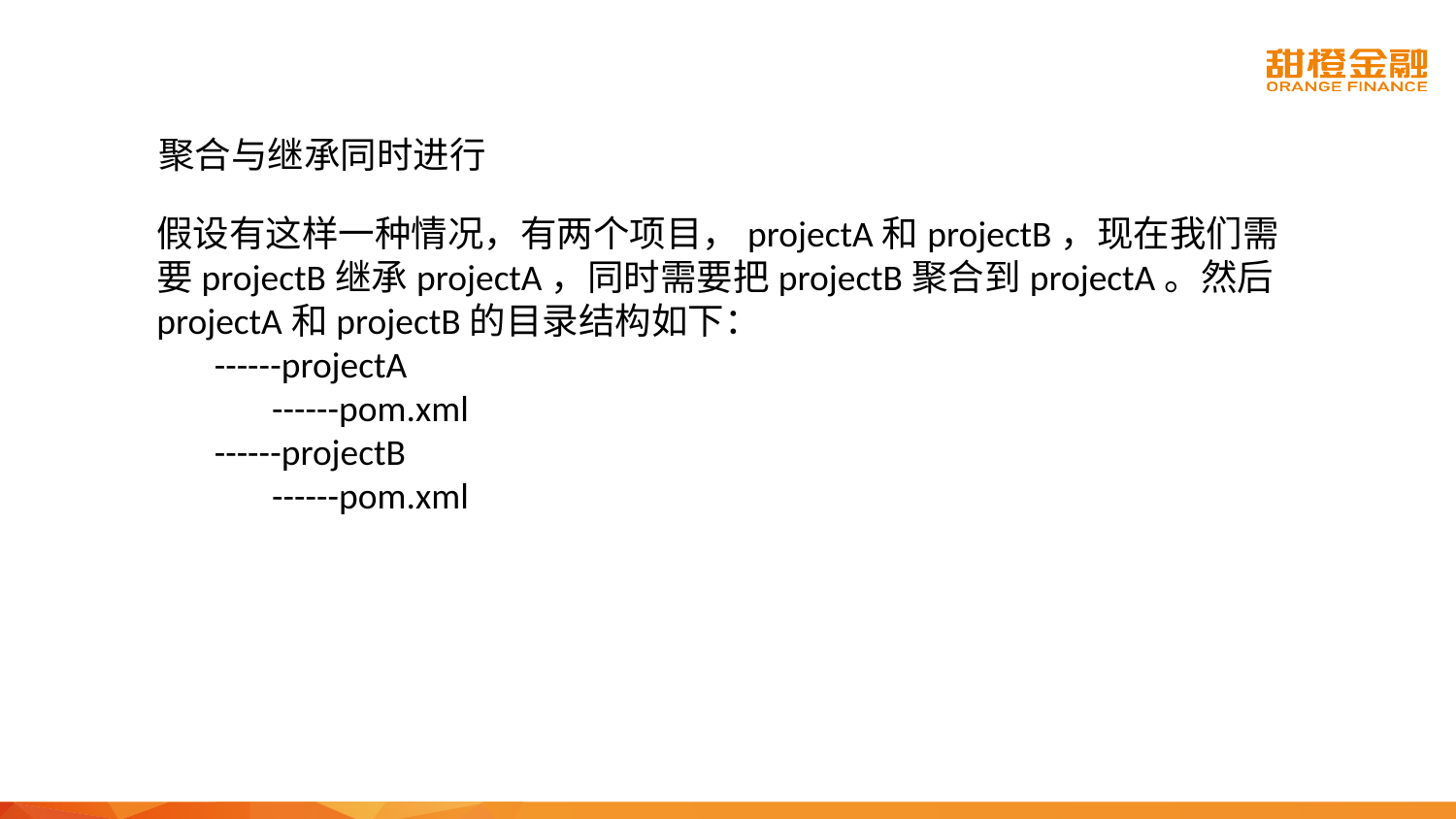

聚合与继承同时进行
假设有这样一种情况，有两个项目，projectA和projectB，现在我们需要projectB继承projectA，同时需要把projectB聚合到projectA。然后projectA和projectB的目录结构如下：
       ------projectA
              ------pom.xml
       ------projectB
              ------pom.xml